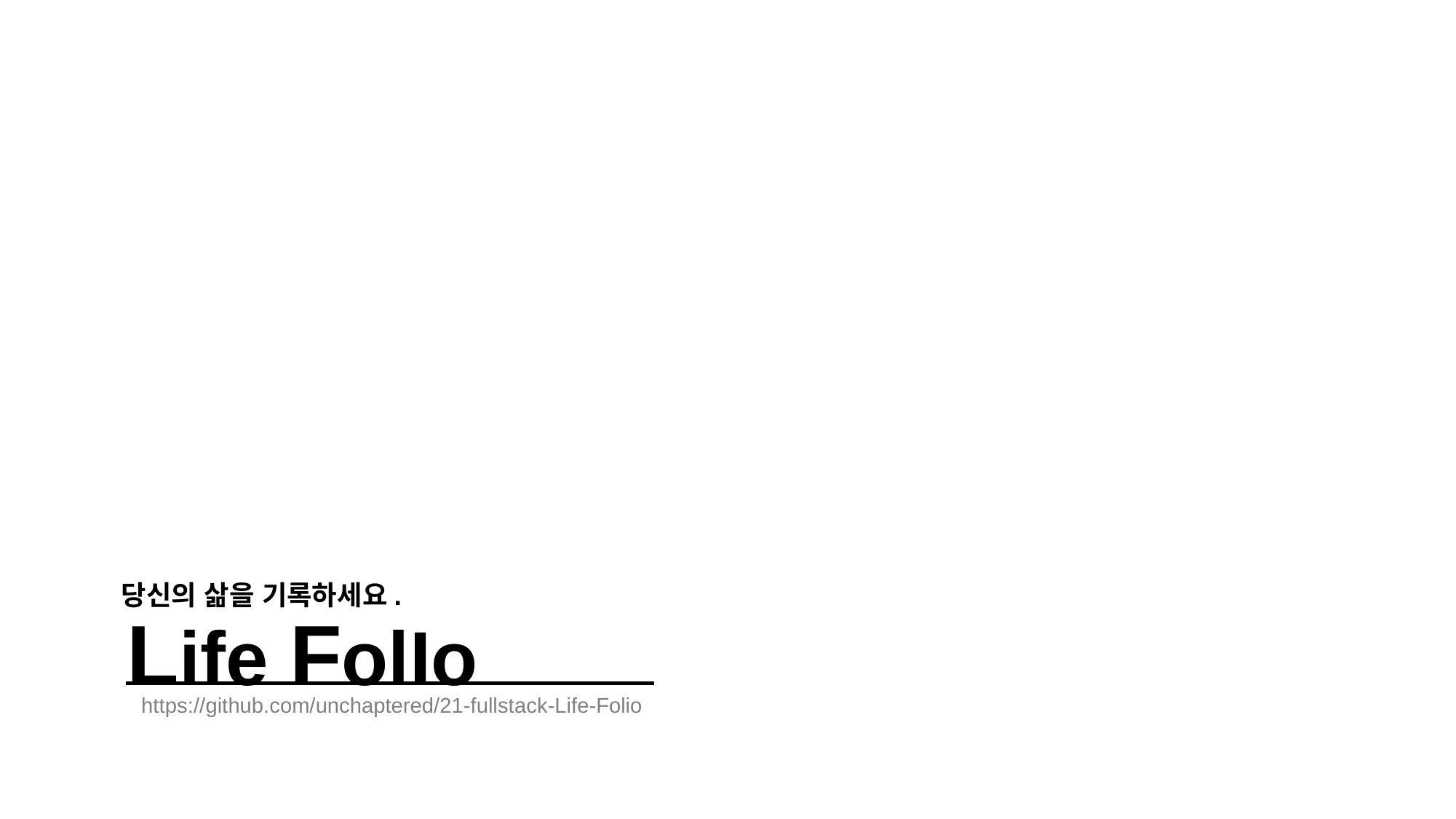

당신의 삶을 기록하세요.
# Life FolIo
https://github.com/unchaptered/21-fullstack-Life-Folio